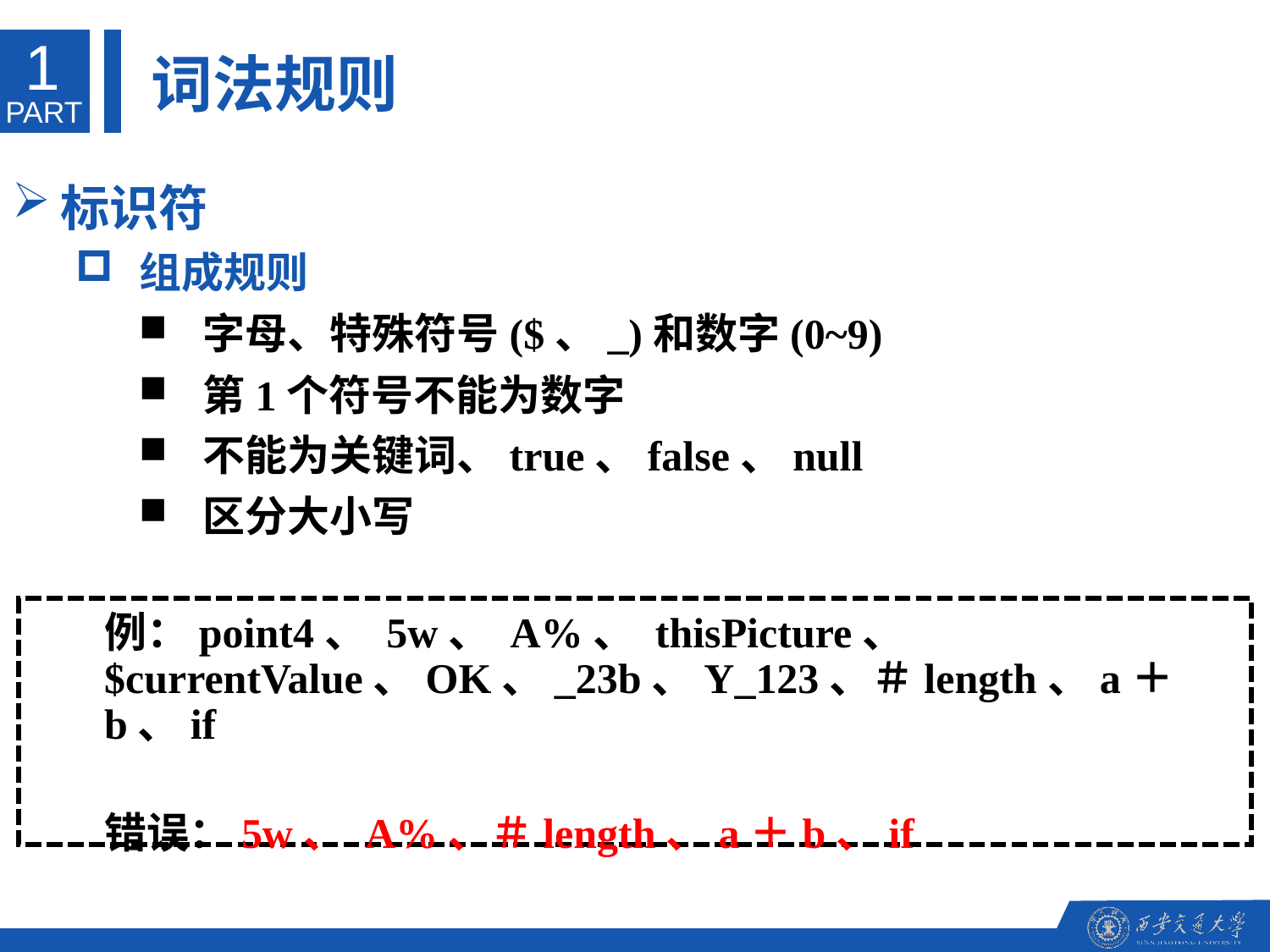

1
词法规则
PART
标识符
组成规则
字母、特殊符号($、_)和数字(0~9)
第1个符号不能为数字
不能为关键词、true、false、null
区分大小写

例：point4、 5w、 A%、 thisPicture、$currentValue、OK、_23b、Y_123、＃length、a＋b、if

错误：5w、 A%、＃length、a＋b、if